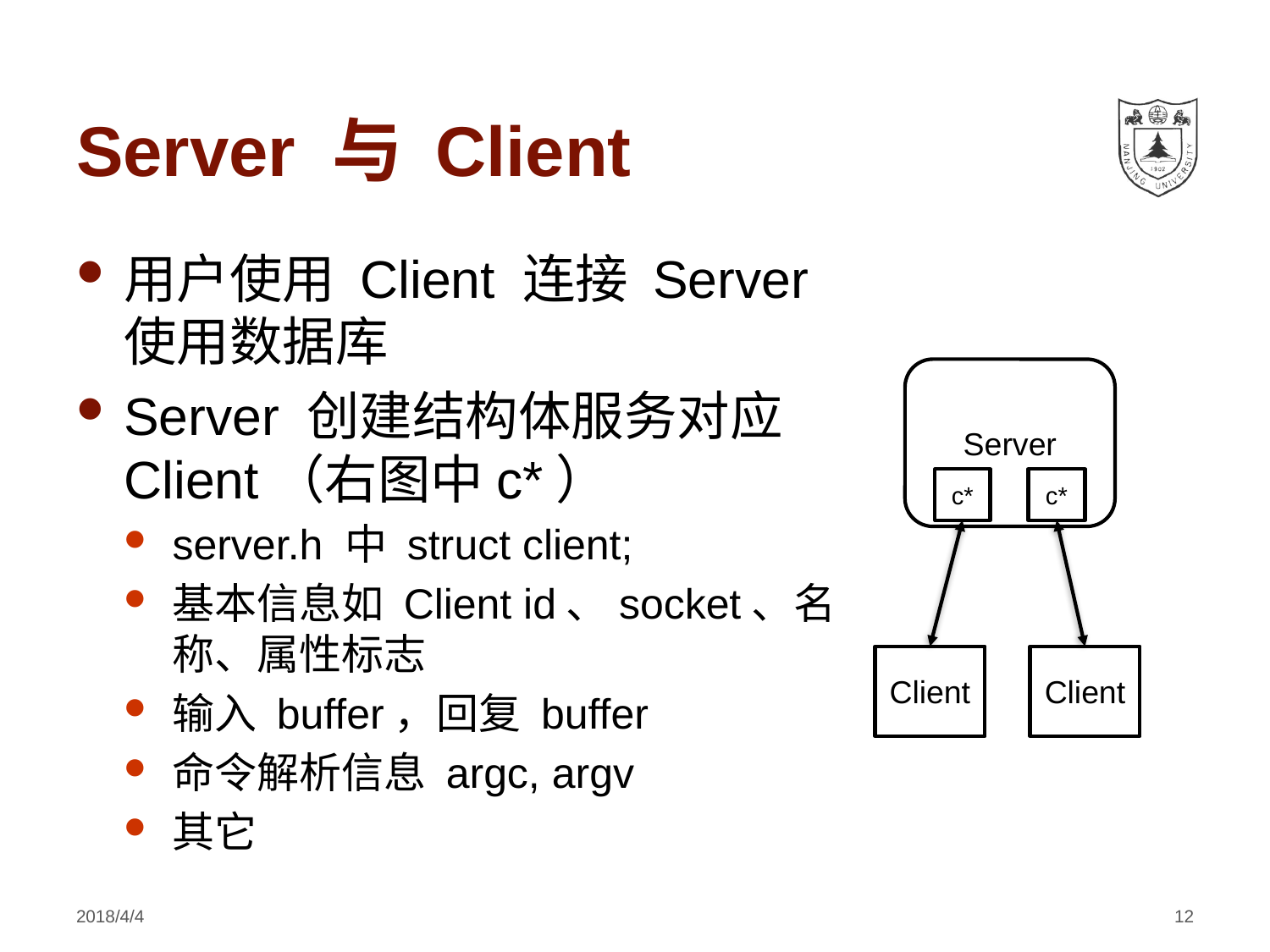

# Server 与 Client
用户使用 Client 连接 Server 使用数据库
Server 创建结构体服务对应 Client（右图中c*）
server.h 中 struct client;
基本信息如 Client id、socket、名称、属性标志
输入 buffer，回复 buffer
命令解析信息 argc, argv
其它
Server
c*
c*
Client
Client
2018/4/4

12